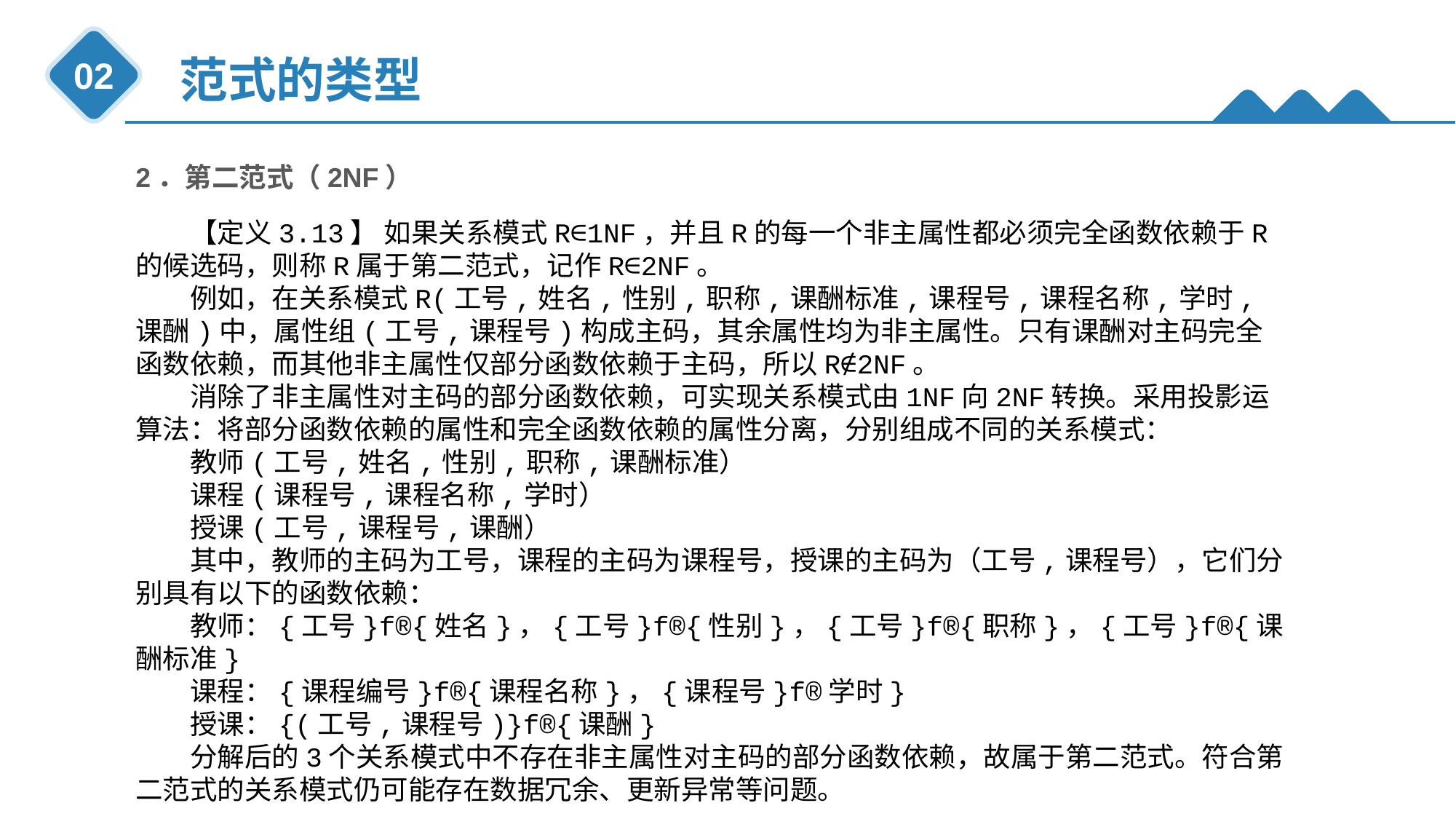

范式的类型
02

2．第二范式（2NF）
【定义3.13】 如果关系模式R∈1NF，并且R的每一个非主属性都必须完全函数依赖于R的候选码，则称R属于第二范式，记作R∈2NF。
例如，在关系模式R(工号,姓名,性别,职称,课酬标准,课程号,课程名称,学时,课酬)中，属性组(工号,课程号)构成主码，其余属性均为非主属性。只有课酬对主码完全函数依赖，而其他非主属性仅部分函数依赖于主码，所以R∉2NF。
消除了非主属性对主码的部分函数依赖，可实现关系模式由1NF向2NF转换。采用投影运算法：将部分函数依赖的属性和完全函数依赖的属性分离，分别组成不同的关系模式：
教师(工号,姓名,性别,职称,课酬标准）
课程(课程号,课程名称,学时）
授课(工号,课程号,课酬）
其中，教师的主码为工号，课程的主码为课程号，授课的主码为（工号,课程号），它们分别具有以下的函数依赖：
教师：{工号}f®{姓名}，{工号}f®{性别}，{工号}f®{职称}，{工号}f®{课酬标准}
课程：{课程编号}f®{课程名称}，{课程号}f®学时}
授课：{(工号,课程号)}f®{课酬}
分解后的3个关系模式中不存在非主属性对主码的部分函数依赖，故属于第二范式。符合第二范式的关系模式仍可能存在数据冗余、更新异常等问题。